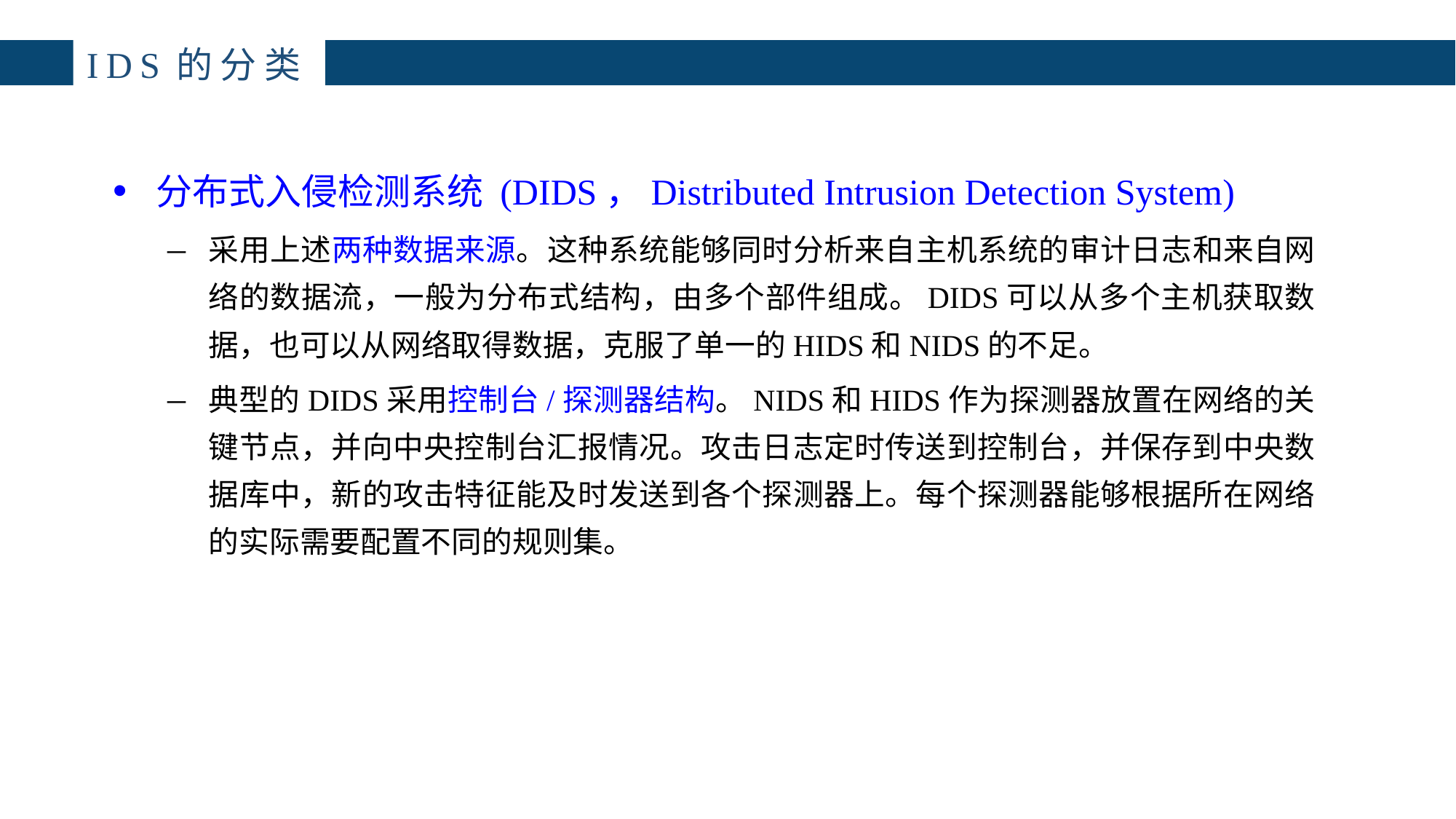

# IDS的分类
分布式入侵检测系统 (DIDS，Distributed Intrusion Detection System)
采用上述两种数据来源。这种系统能够同时分析来自主机系统的审计日志和来自网络的数据流，一般为分布式结构，由多个部件组成。DIDS可以从多个主机获取数据，也可以从网络取得数据，克服了单一的HIDS和NIDS的不足。
典型的DIDS采用控制台/探测器结构。NIDS和HIDS作为探测器放置在网络的关键节点，并向中央控制台汇报情况。攻击日志定时传送到控制台，并保存到中央数据库中，新的攻击特征能及时发送到各个探测器上。每个探测器能够根据所在网络的实际需要配置不同的规则集。